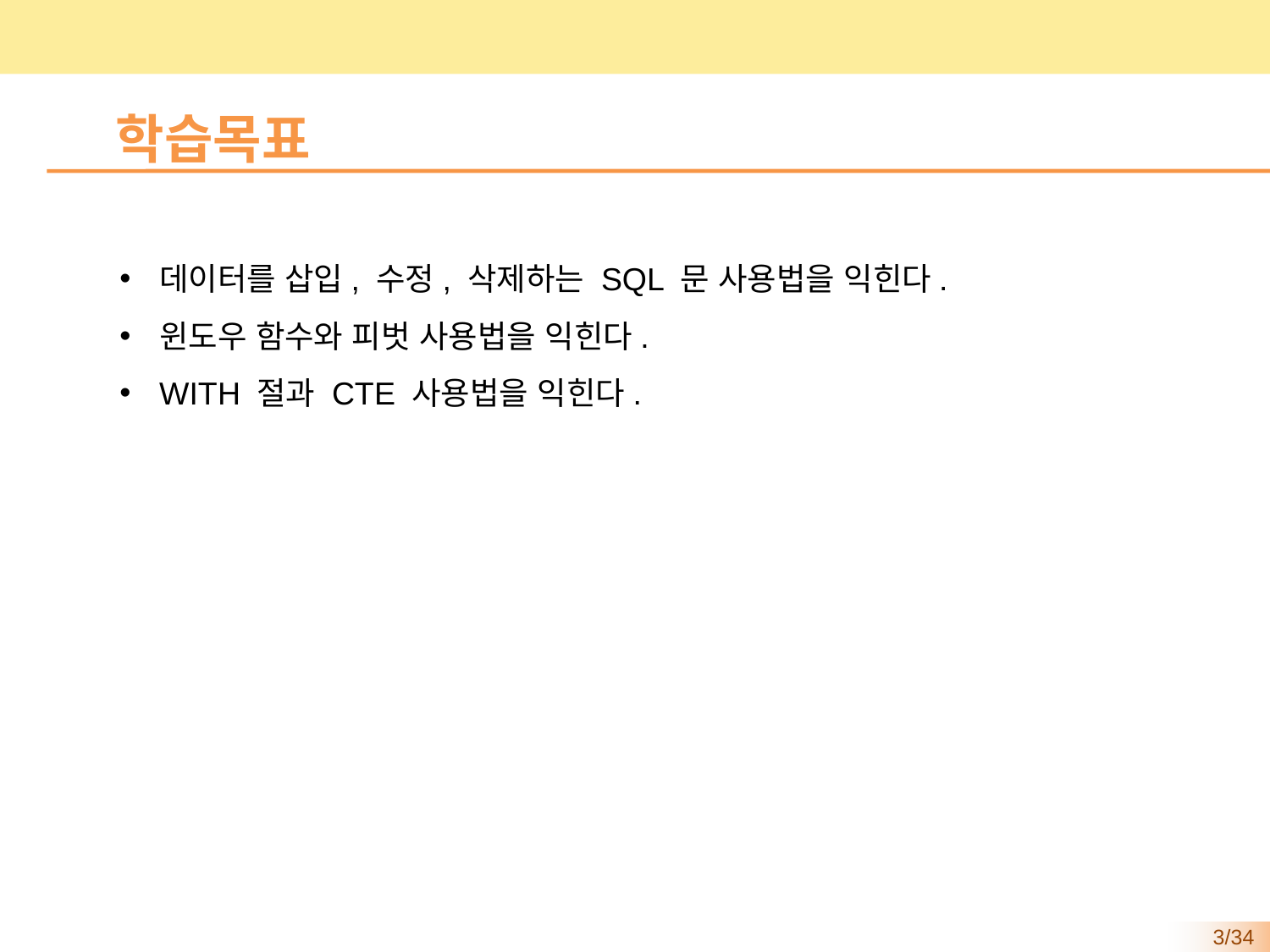

학습목표

데이터를 삽입, 수정, 삭제하는 SQL 문 사용법을 익힌다.
윈도우 함수와 피벗 사용법을 익힌다.
WITH 절과 CTE 사용법을 익힌다.